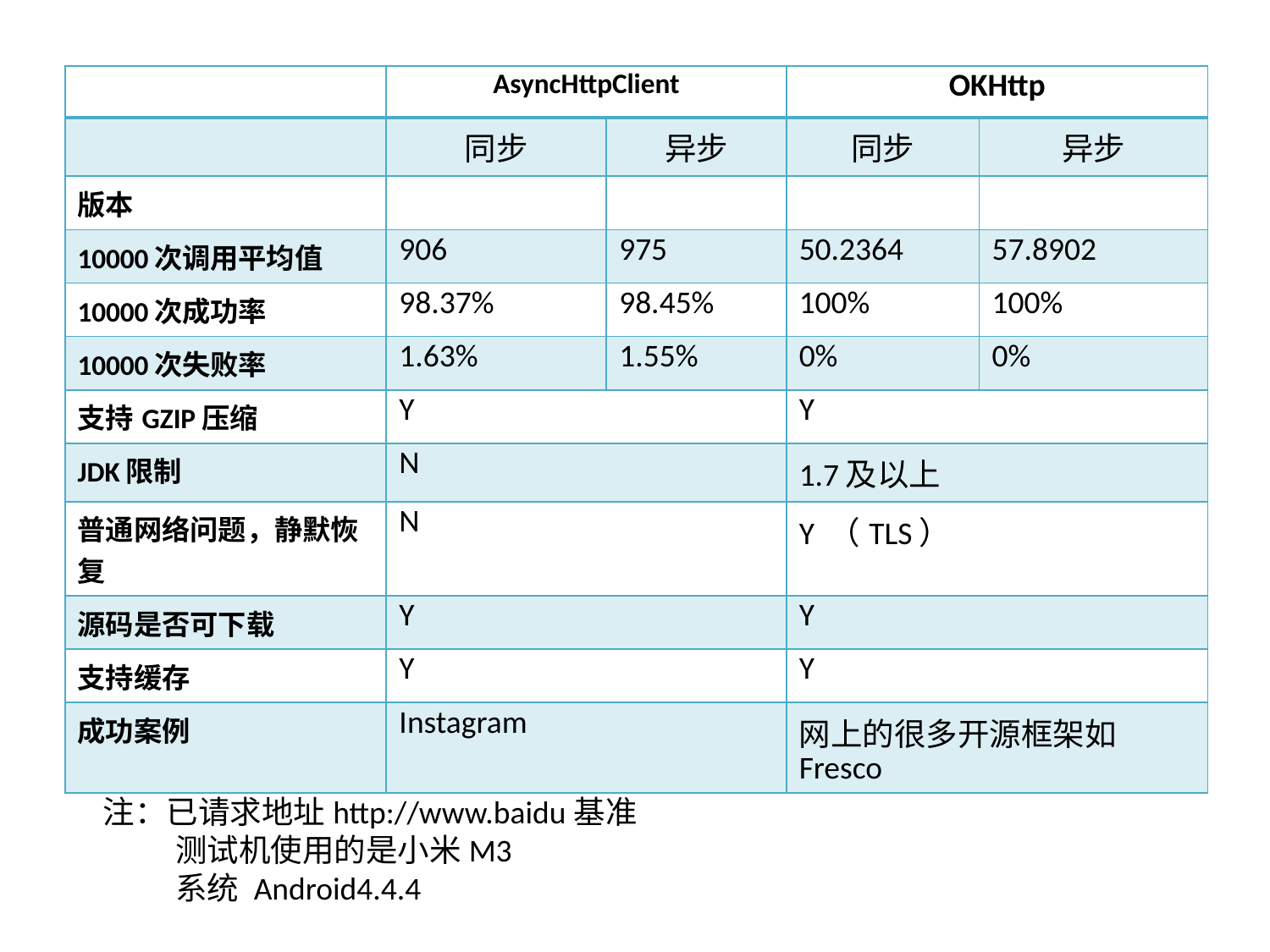

|  | AsyncHttpClient |  | OKHttp |  |
| --- | --- | --- | --- | --- |
|  | 同步 | 异步 | 同步 | 异步 |
| 版本 |  |  |  |  |
| 10000次调用平均值 | 906 | 975 | 50.2364 | 57.8902 |
| 10000次成功率 | 98.37% | 98.45% | 100% | 100% |
| 10000次失败率 | 1.63% | 1.55% | 0% | 0% |
| 支持GZIP压缩 | Y |  | Y |  |
| JDK限制 | N |  | 1.7及以上 |  |
| 普通网络问题，静默恢复 | N |  | Y （TLS） |  |
| 源码是否可下载 | Y |  | Y |  |
| 支持缓存 | Y |  | Y |  |
| 成功案例 | Instagram |  | 网上的很多开源框架如Fresco |  |
注：已请求地址http://www.baidu基准
         测试机使用的是小米M3
         系统 Android4.4.4